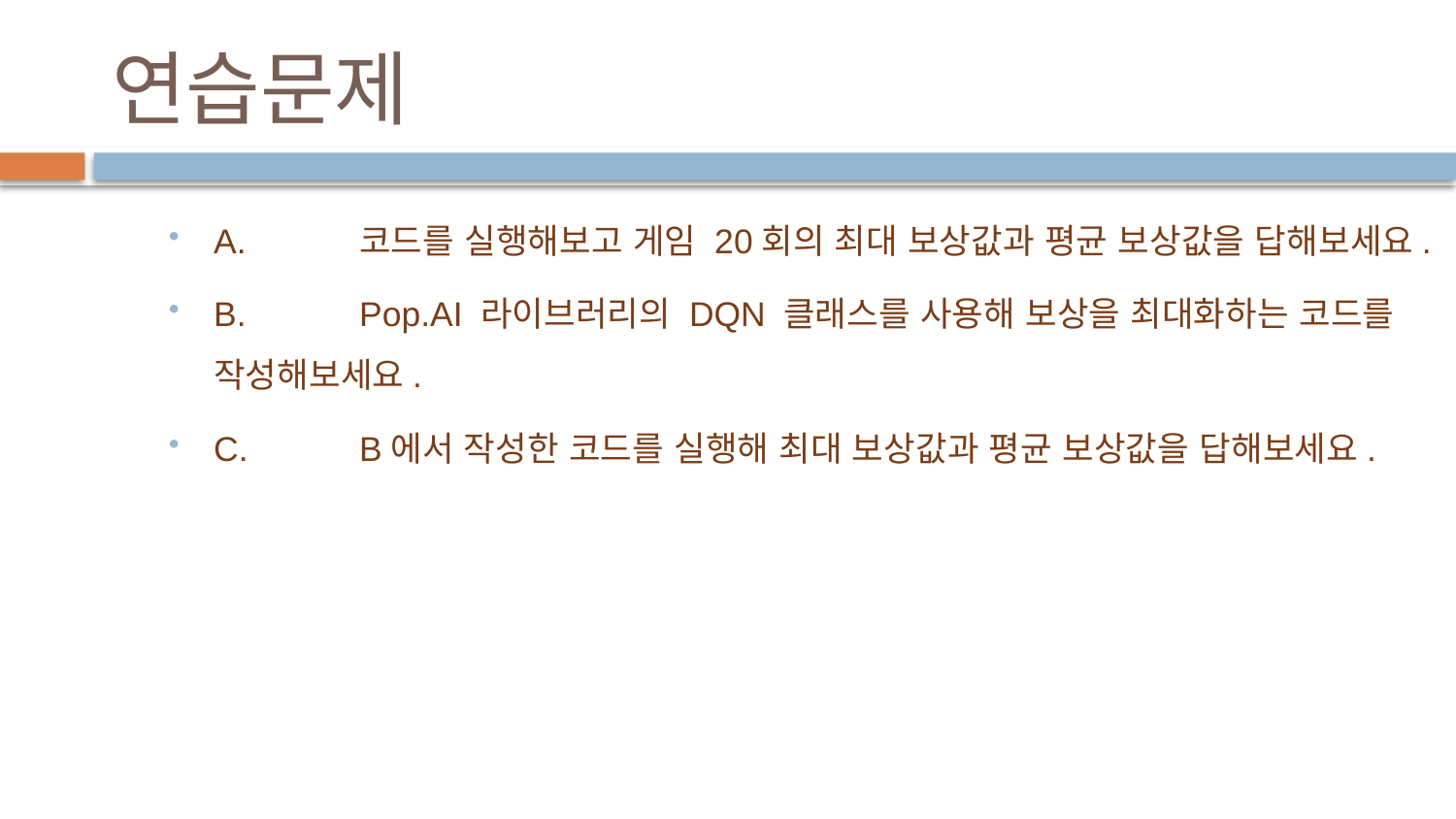

# 연습문제
A.	코드를 실행해보고 게임 20회의 최대 보상값과 평균 보상값을 답해보세요.
B.	Pop.AI 라이브러리의 DQN 클래스를 사용해 보상을 최대화하는 코드를 작성해보세요.
C.	B에서 작성한 코드를 실행해 최대 보상값과 평균 보상값을 답해보세요.